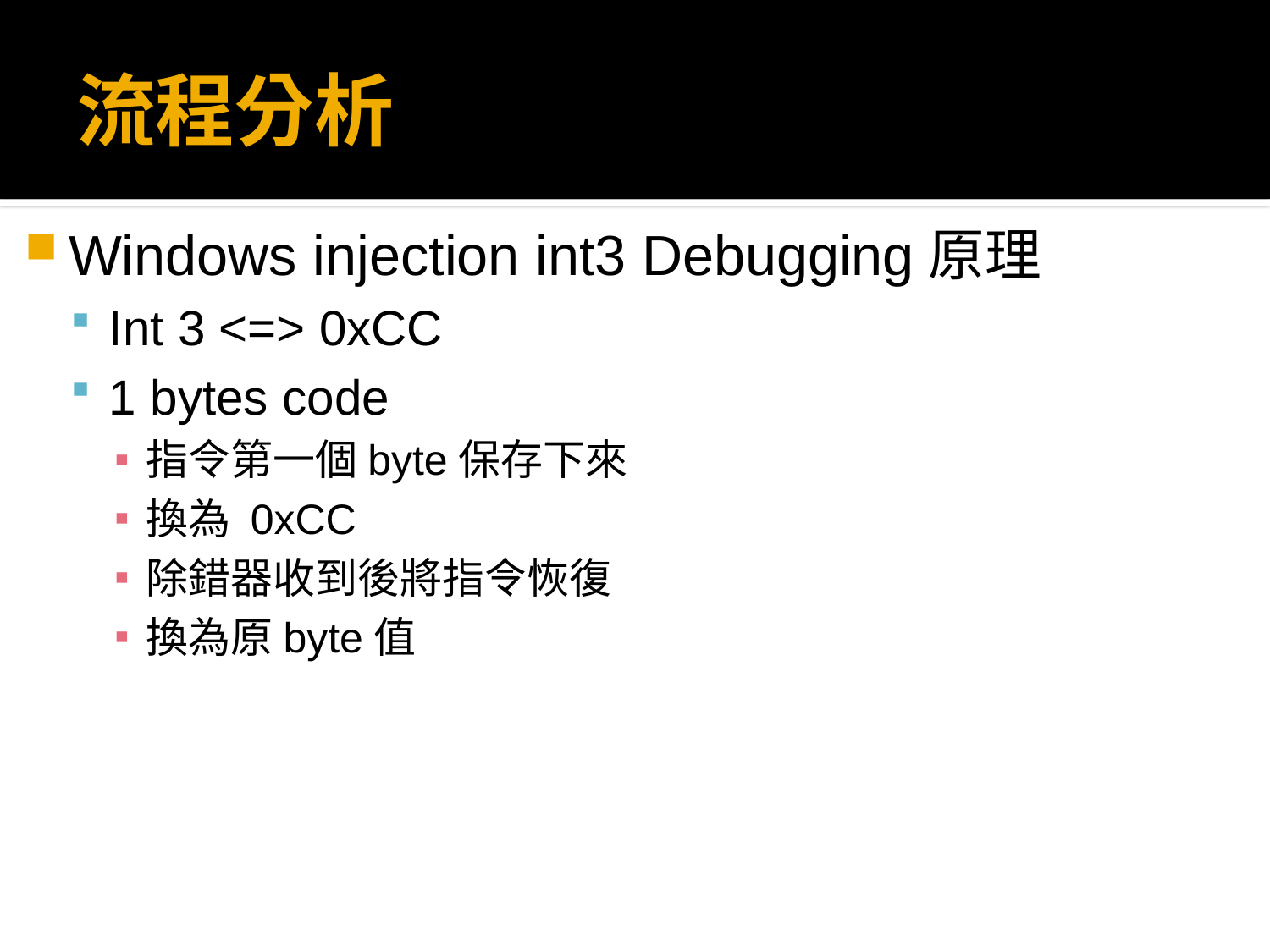

# 流程分析
Windows injection int3 Debugging原理
Int 3 <=> 0xCC
1 bytes code
指令第一個byte保存下來
換為 0xCC
除錯器收到後將指令恢復
換為原byte值